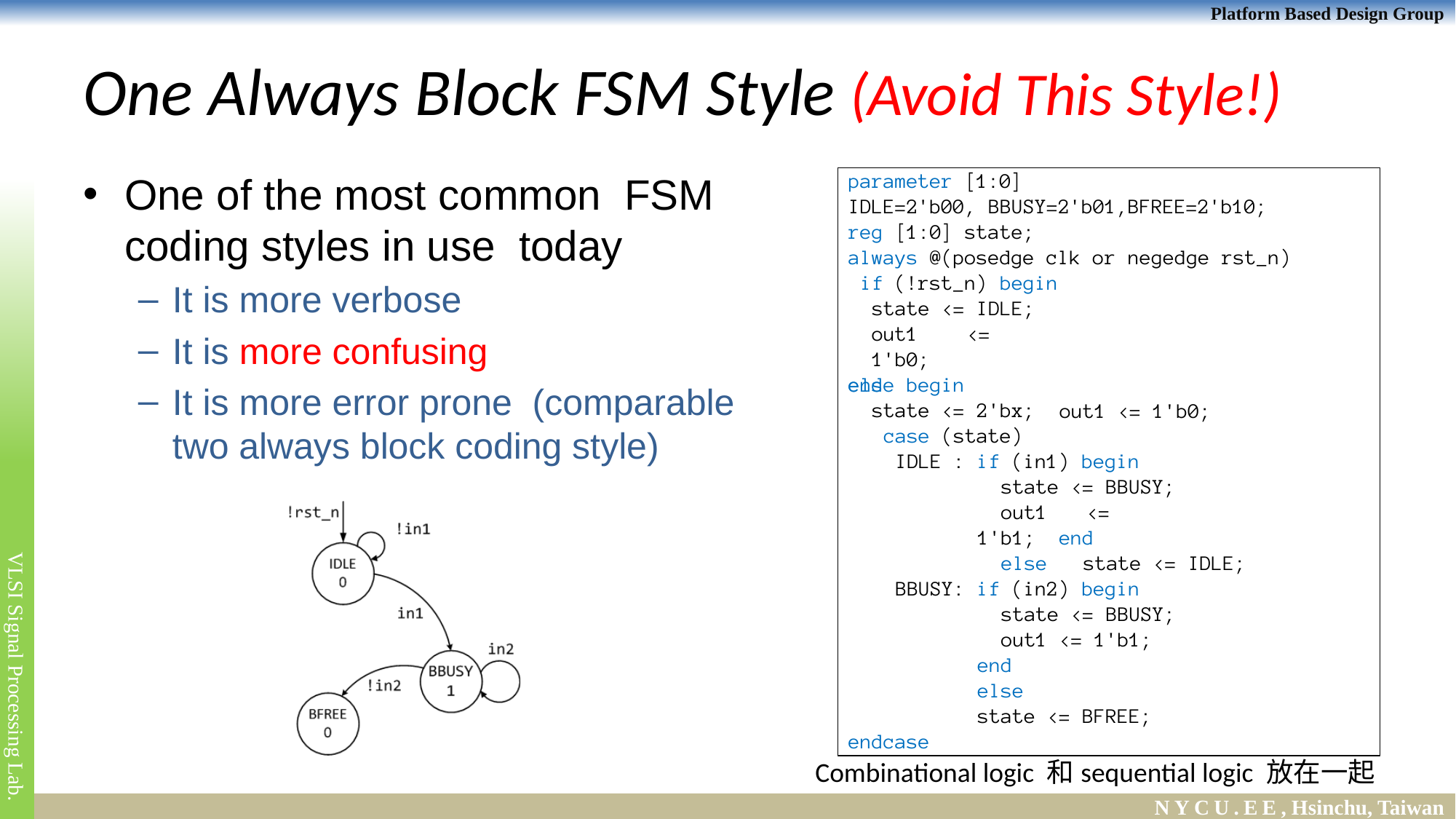

# One Always Block FSM Style (Avoid This Style!)
One of the most common  FSM coding styles in use  today
It is more verbose
It is more confusing
It is more error prone  (comparable two always block coding style)

parameter [1:0]
IDLE=2'b00, BBUSY=2'b01,BFREE=2'b10;
reg [1:0] state;
always @(posedge clk or negedge rst_n)  if (!rst_n) begin
state <= IDLE;

out1	<= 1'b0;
end
else begin
state <= 2'bx;  case (state)
out1 <= 1'b0;
IDLE : if (in1) begin
state <= BBUSY;
out1	<= 1'b1;  end
else

state <= IDLE;
BBUSY: if (in2) begin
state <= BBUSY;
out1 <= 1'b1;
end
else	state <= BFREE;
endcase
Combinational logic 和sequential logic 放在一起